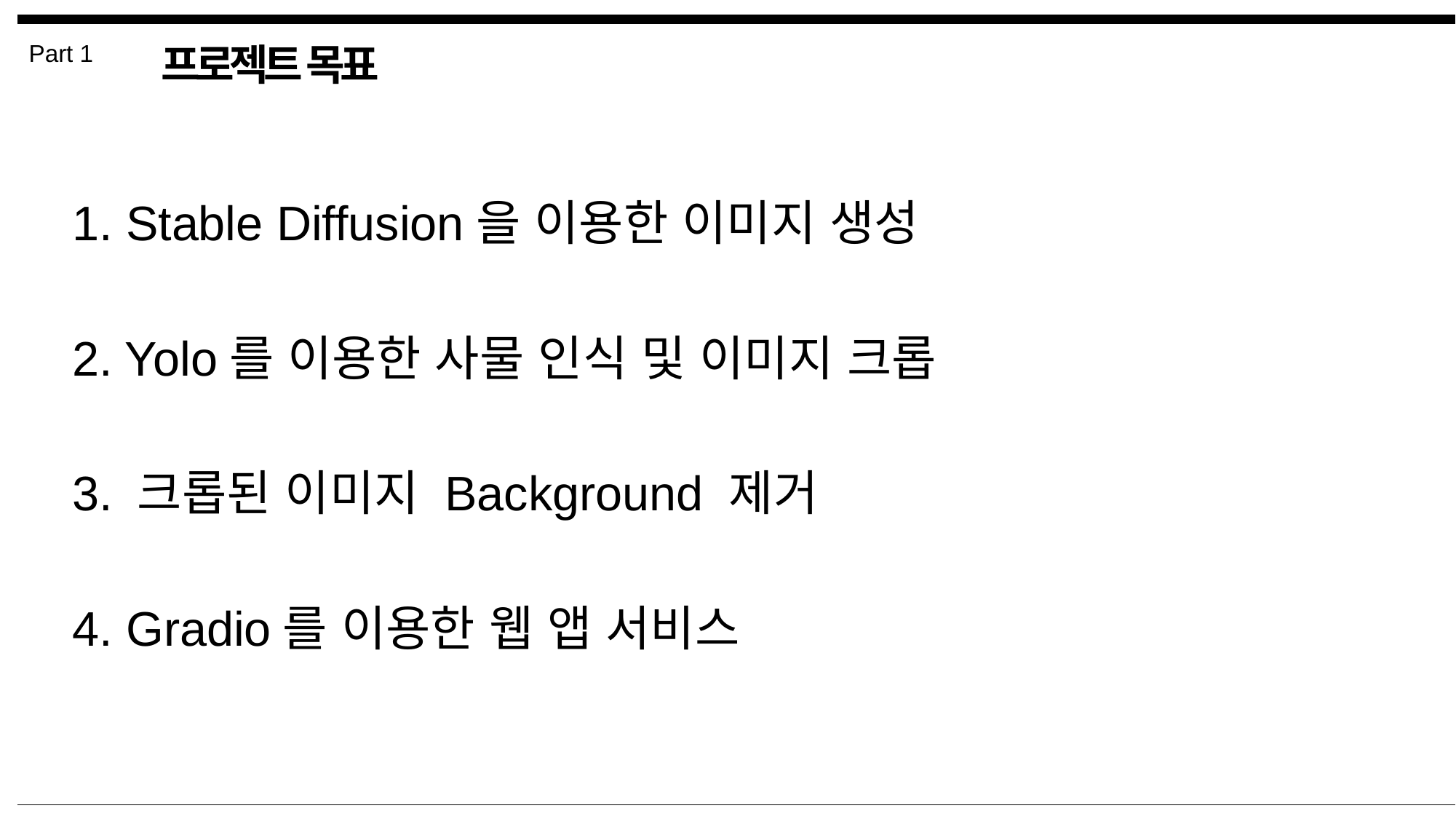

Part 1
프로젝트 목표
1. Stable Diffusion을 이용한 이미지 생성

2. Yolo를 이용한 사물 인식 및 이미지 크롭

3. 크롭된 이미지 Background 제거

4. Gradio를 이용한 웹 앱 서비스